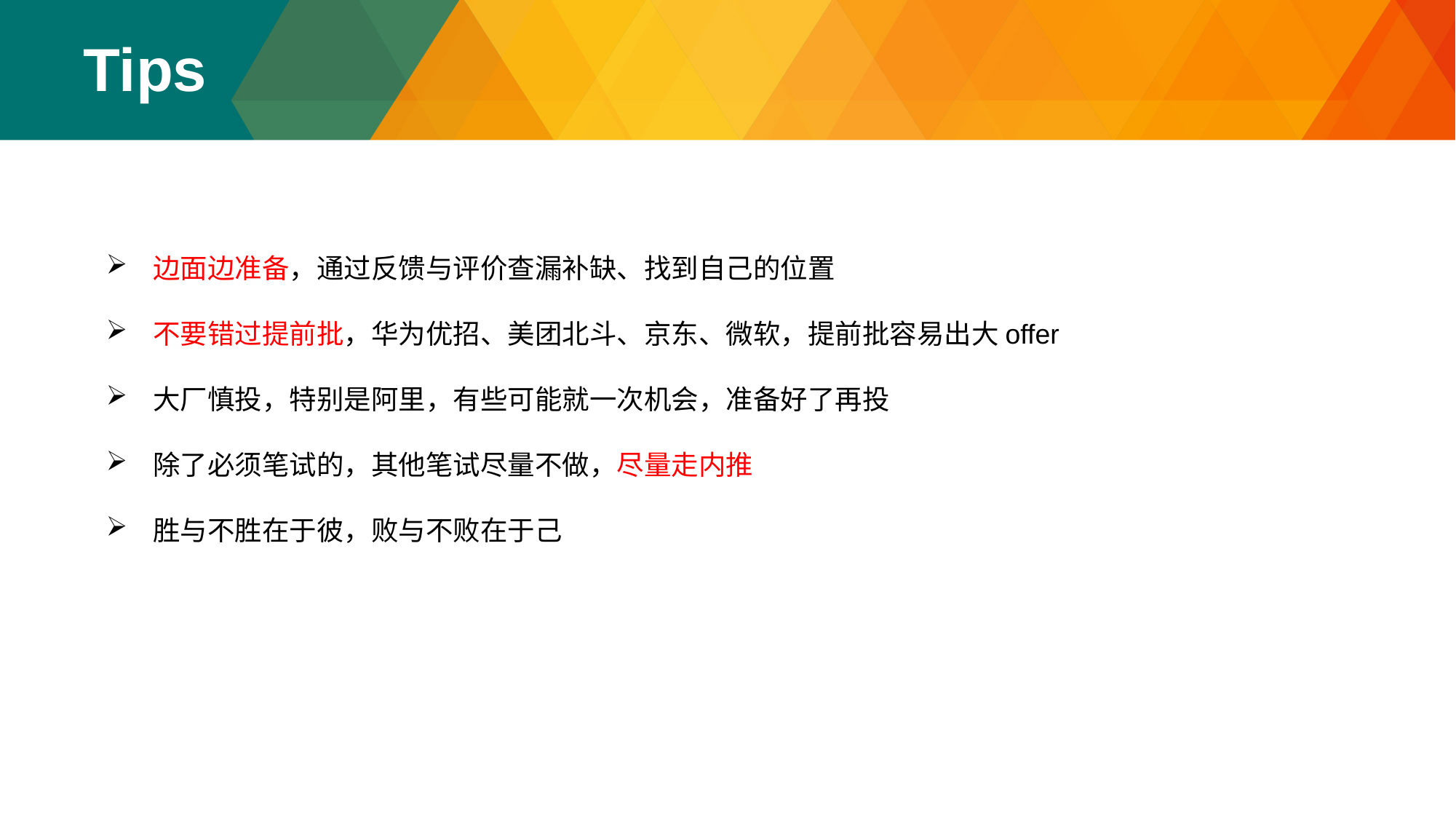

Tips

 边面边准备，通过反馈与评价查漏补缺、找到自己的位置
 不要错过提前批，华为优招、美团北斗、京东、微软，提前批容易出大offer
 大厂慎投，特别是阿里，有些可能就一次机会，准备好了再投
 除了必须笔试的，其他笔试尽量不做，尽量走内推
 胜与不胜在于彼，败与不败在于己